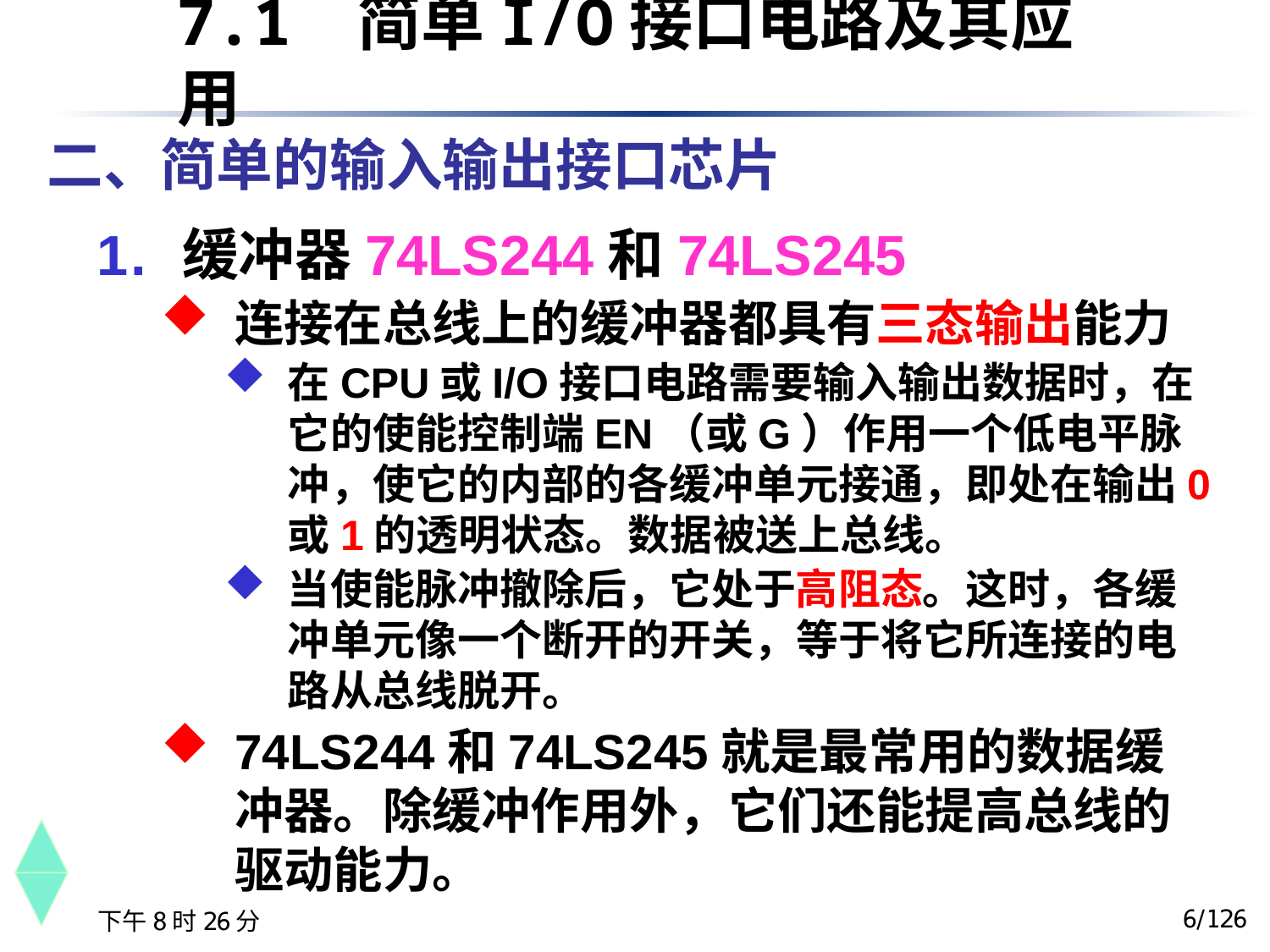

7.1	 简单I/O接口电路及其应用
二、简单的输入输出接口芯片
缓冲器74LS244和74LS245
连接在总线上的缓冲器都具有三态输出能力
在CPU或I/O接口电路需要输入输出数据时，在它的使能控制端EN（或G）作用一个低电平脉冲，使它的内部的各缓冲单元接通，即处在输出0或1的透明状态。数据被送上总线。
当使能脉冲撤除后，它处于高阻态。这时，各缓冲单元像一个断开的开关，等于将它所连接的电路从总线脱开。
74LS244和74LS245就是最常用的数据缓冲器。除缓冲作用外，它们还能提高总线的驱动能力。
6/126
下午8时26分